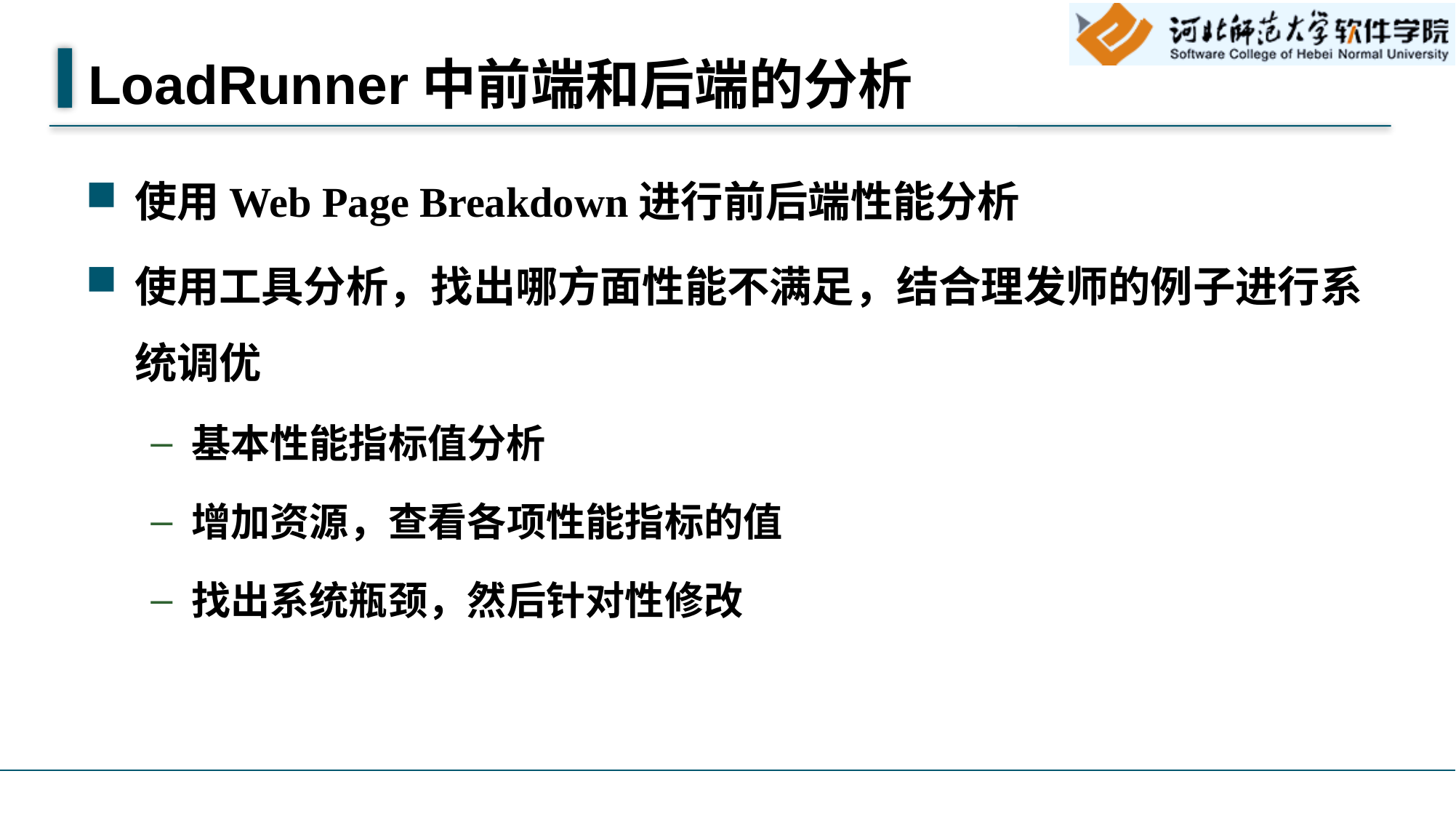

# LoadRunner中前端和后端的分析
使用Web Page Breakdown进行前后端性能分析
使用工具分析，找出哪方面性能不满足，结合理发师的例子进行系统调优
基本性能指标值分析
增加资源，查看各项性能指标的值
找出系统瓶颈，然后针对性修改